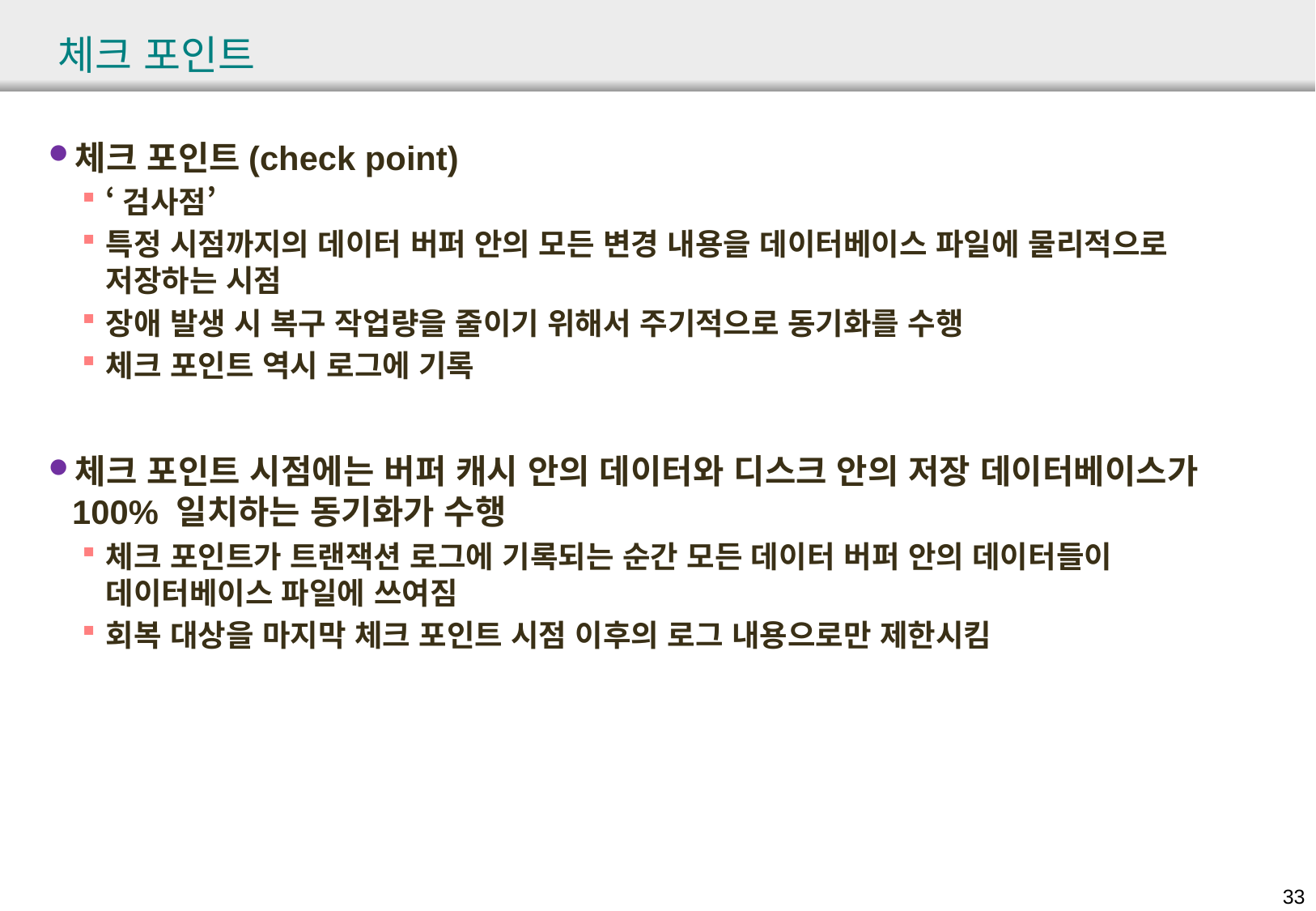

# 체크 포인트
체크 포인트(check point)
‘검사점’
특정 시점까지의 데이터 버퍼 안의 모든 변경 내용을 데이터베이스 파일에 물리적으로 저장하는 시점
장애 발생 시 복구 작업량을 줄이기 위해서 주기적으로 동기화를 수행
체크 포인트 역시 로그에 기록

체크 포인트 시점에는 버퍼 캐시 안의 데이터와 디스크 안의 저장 데이터베이스가 100% 일치하는 동기화가 수행
체크 포인트가 트랜잭션 로그에 기록되는 순간 모든 데이터 버퍼 안의 데이터들이 데이터베이스 파일에 쓰여짐
회복 대상을 마지막 체크 포인트 시점 이후의 로그 내용으로만 제한시킴